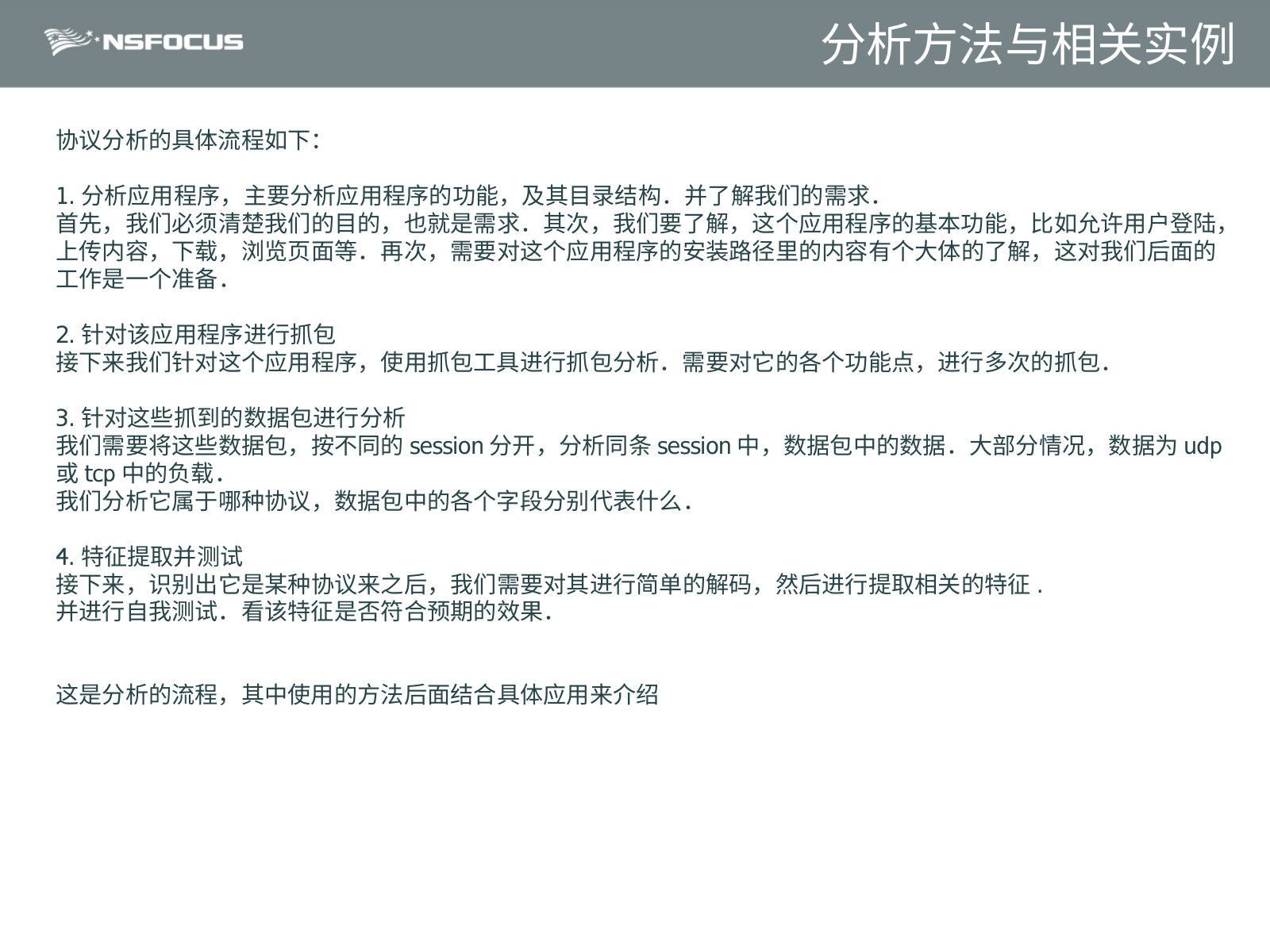

# 分析方法与相关实例
协议分析的具体流程如下：

1.分析应用程序，主要分析应用程序的功能，及其目录结构．并了解我们的需求．
首先，我们必须清楚我们的目的，也就是需求．其次，我们要了解，这个应用程序的基本功能，比如允许用户登陆，上传内容，下载，浏览页面等．再次，需要对这个应用程序的安装路径里的内容有个大体的了解，这对我们后面的工作是一个准备．

2.针对该应用程序进行抓包
接下来我们针对这个应用程序，使用抓包工具进行抓包分析．需要对它的各个功能点，进行多次的抓包．

3.针对这些抓到的数据包进行分析
我们需要将这些数据包，按不同的session分开，分析同条session中，数据包中的数据．大部分情况，数据为udp或tcp中的负载．
我们分析它属于哪种协议，数据包中的各个字段分别代表什么．

4.特征提取并测试
接下来，识别出它是某种协议来之后，我们需要对其进行简单的解码，然后进行提取相关的特征.
并进行自我测试．看该特征是否符合预期的效果．

这是分析的流程，其中使用的方法后面结合具体应用来介绍